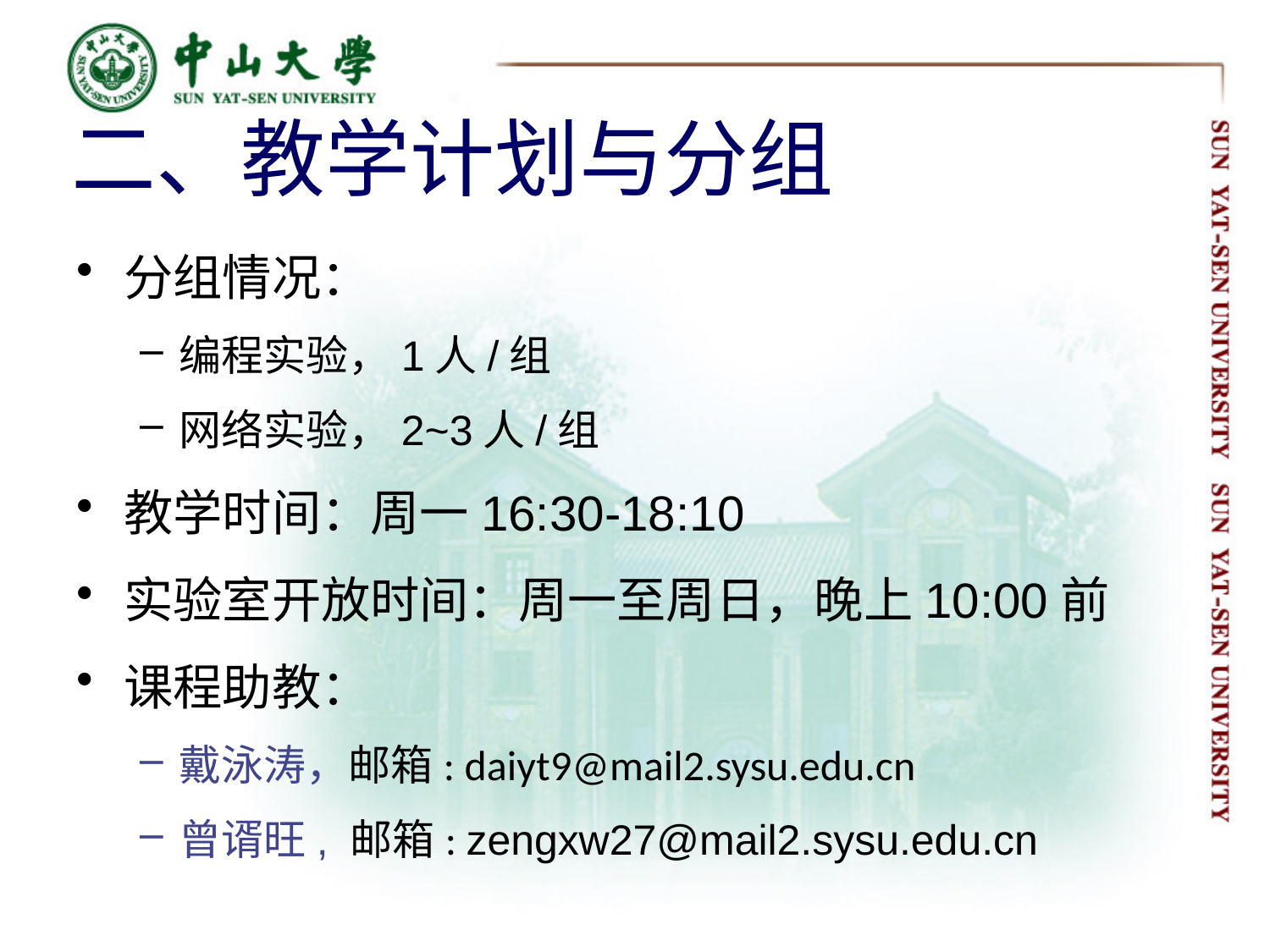

# 二、教学计划与分组
分组情况：
编程实验，1人/组
网络实验，2~3人/组
教学时间：周一16:30-18:10
实验室开放时间：周一至周日，晚上10:00前
课程助教：
戴泳涛，邮箱: daiyt9@mail2.sysu.edu.cn
曾谞旺, 邮箱: zengxw27@mail2.sysu.edu.cn